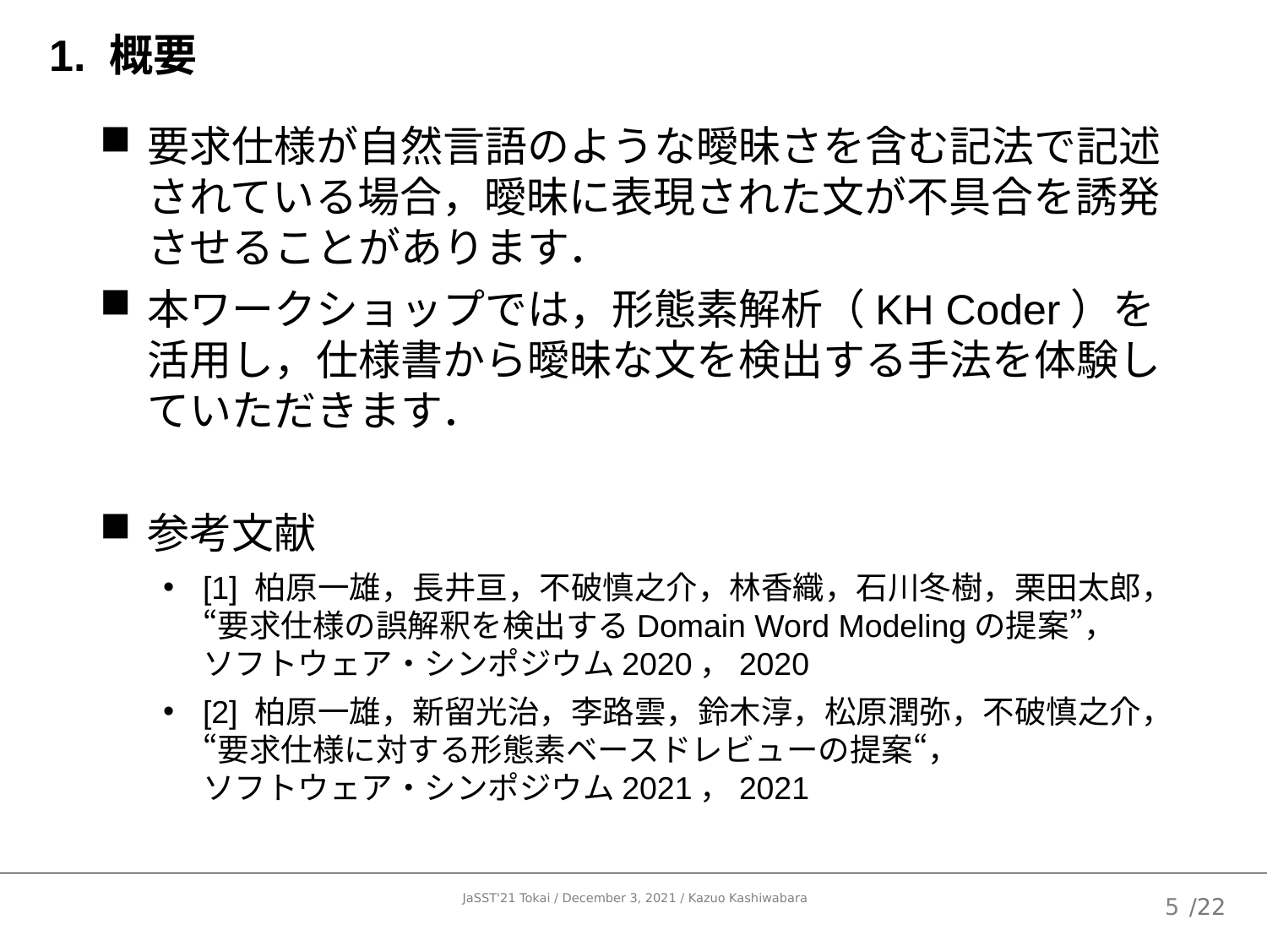

# 1. 概要
要求仕様が自然言語のような曖昧さを含む記法で記述されている場合，曖昧に表現された文が不具合を誘発させることがあります．
本ワークショップでは，形態素解析（KH Coder）を活用し，仕様書から曖昧な文を検出する手法を体験していただきます．

参考文献
[1] 柏原一雄，長井亘，不破慎之介，林香織，石川冬樹，栗田太郎，“要求仕様の誤解釈を検出するDomain Word Modelingの提案”，
ソフトウェア・シンポジウム2020，2020
[2] 柏原一雄，新留光治，李路雲，鈴木淳，松原潤弥，不破慎之介，“要求仕様に対する形態素ベースドレビューの提案“，
ソフトウェア・シンポジウム2021，2021
5